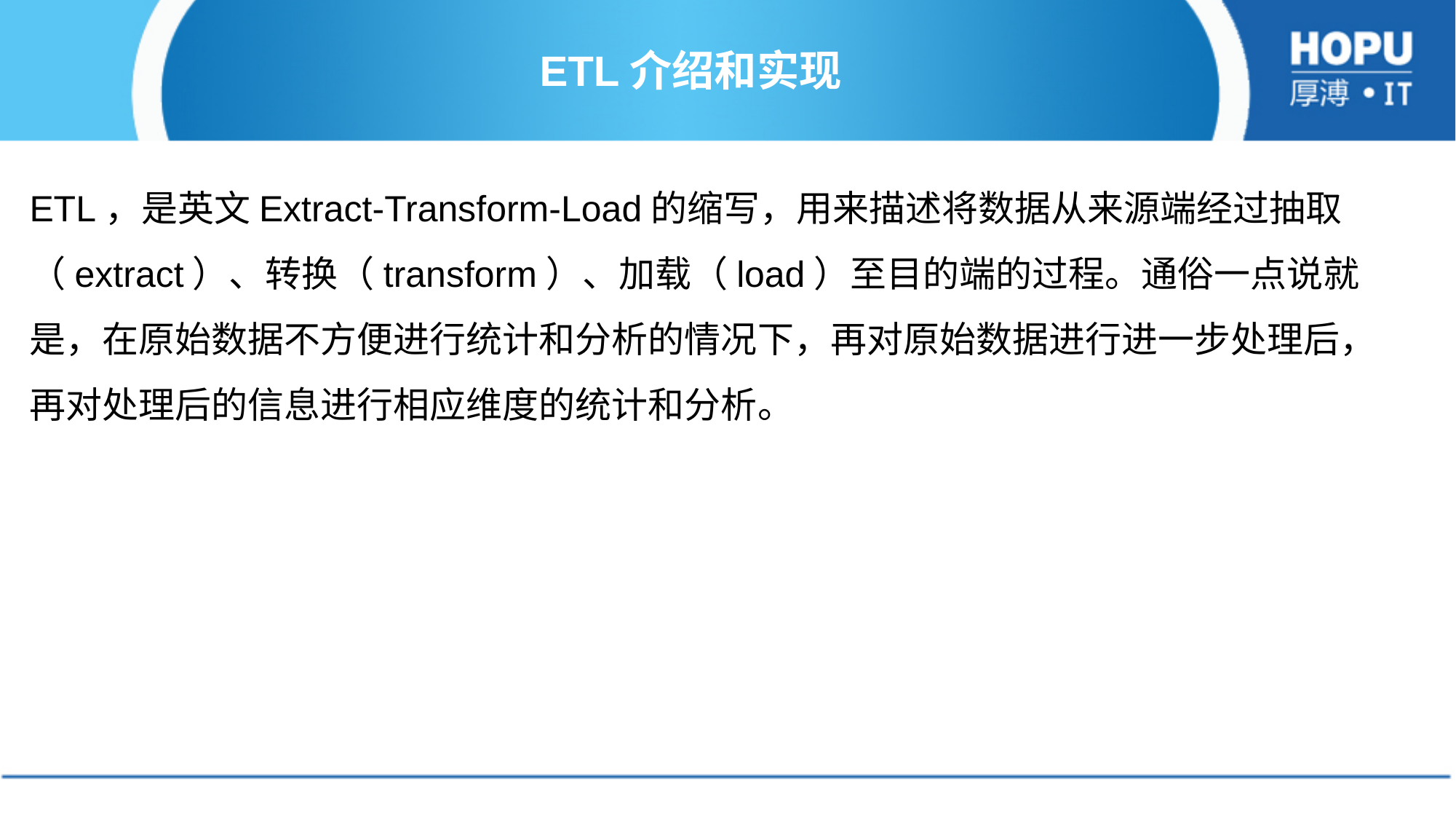

# ETL介绍和实现
ETL，是英文Extract-Transform-Load的缩写，用来描述将数据从来源端经过抽取（extract）、转换（transform）、加载（load）至目的端的过程。通俗一点说就是，在原始数据不方便进行统计和分析的情况下，再对原始数据进行进一步处理后，再对处理后的信息进行相应维度的统计和分析。